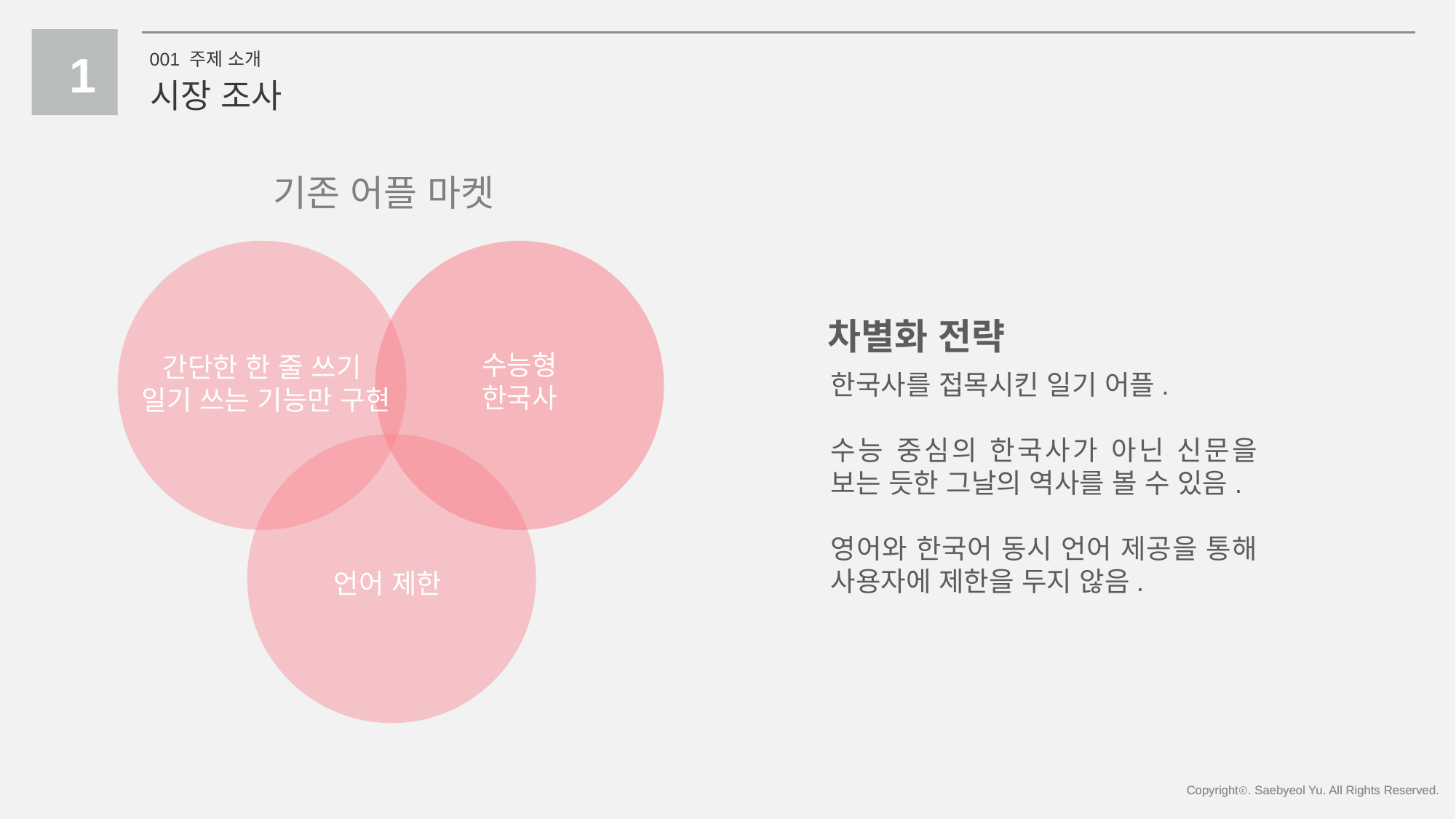

1
001 주제 소개
시장 조사
기존 어플 마켓

차별화 전략
한국사를 접목시킨 일기 어플.

수능 중심의 한국사가 아닌 신문을 보는 듯한 그날의 역사를 볼 수 있음.

영어와 한국어 동시 언어 제공을 통해 사용자에 제한을 두지 않음.
수능형
한국사
간단한 한 줄 쓰기
일기 쓰는 기능만 구현

언어 제한
Copyrightⓒ. Saebyeol Yu. All Rights Reserved.